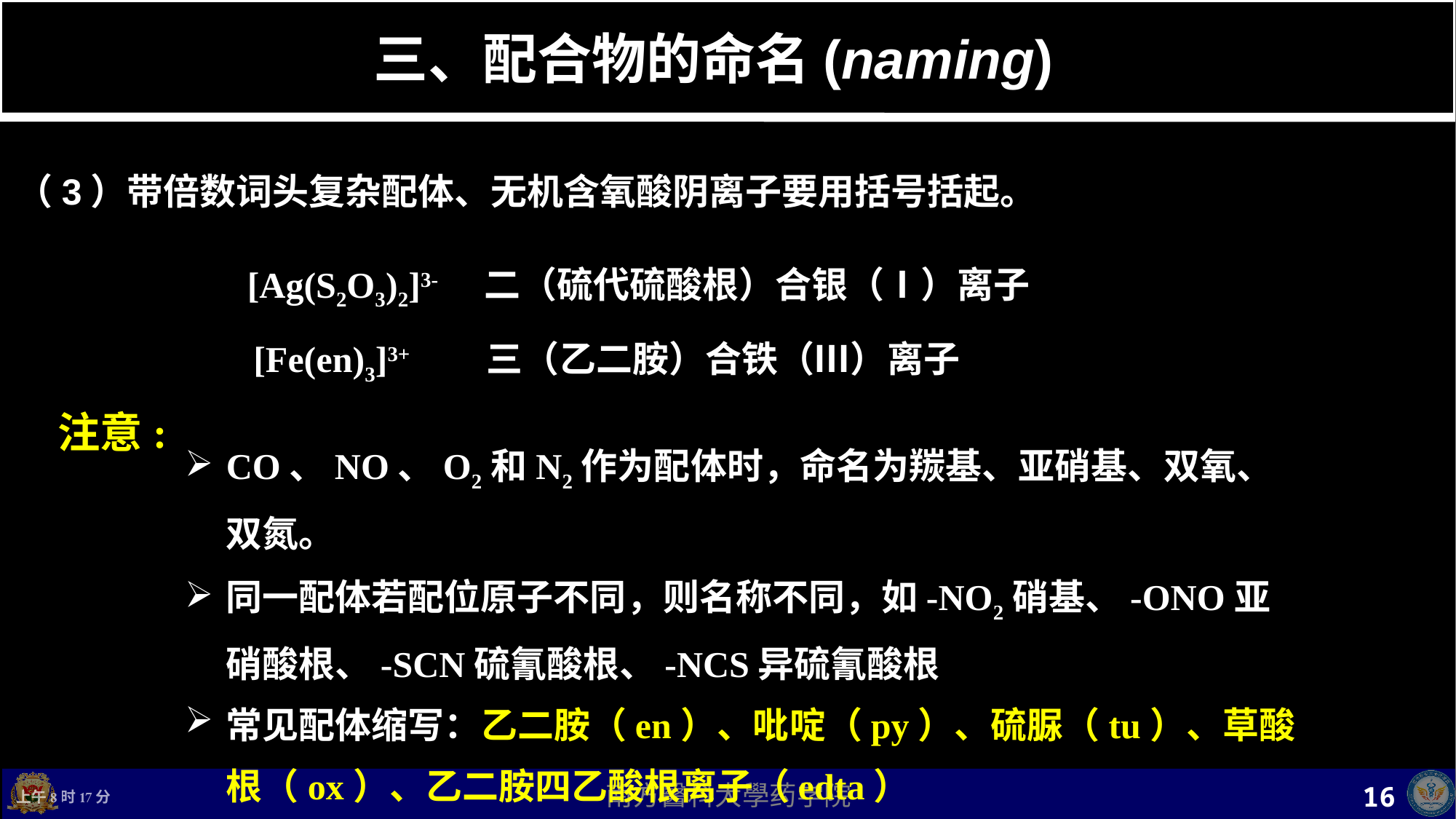

# 三、配合物的命名(naming)
（3）带倍数词头复杂配体、无机含氧酸阴离子要用括号括起。
[Ag(S2O3)2]3-      二（硫代硫酸根）合银（Ⅰ）离子
 [Fe(en)3]3+           三（乙二胺）合铁（Ⅲ）离子
注意:
CO、NO、O2和N2作为配体时，命名为羰基、亚硝基、双氧、双氮。
同一配体若配位原子不同，则名称不同，如-NO2硝基、-ONO亚硝酸根、-SCN硫氰酸根、-NCS异硫氰酸根
常见配体缩写：乙二胺（en）、吡啶（py）、硫脲（tu）、草酸根（ox）、乙二胺四乙酸根离子（edta）
上午8时17分
16